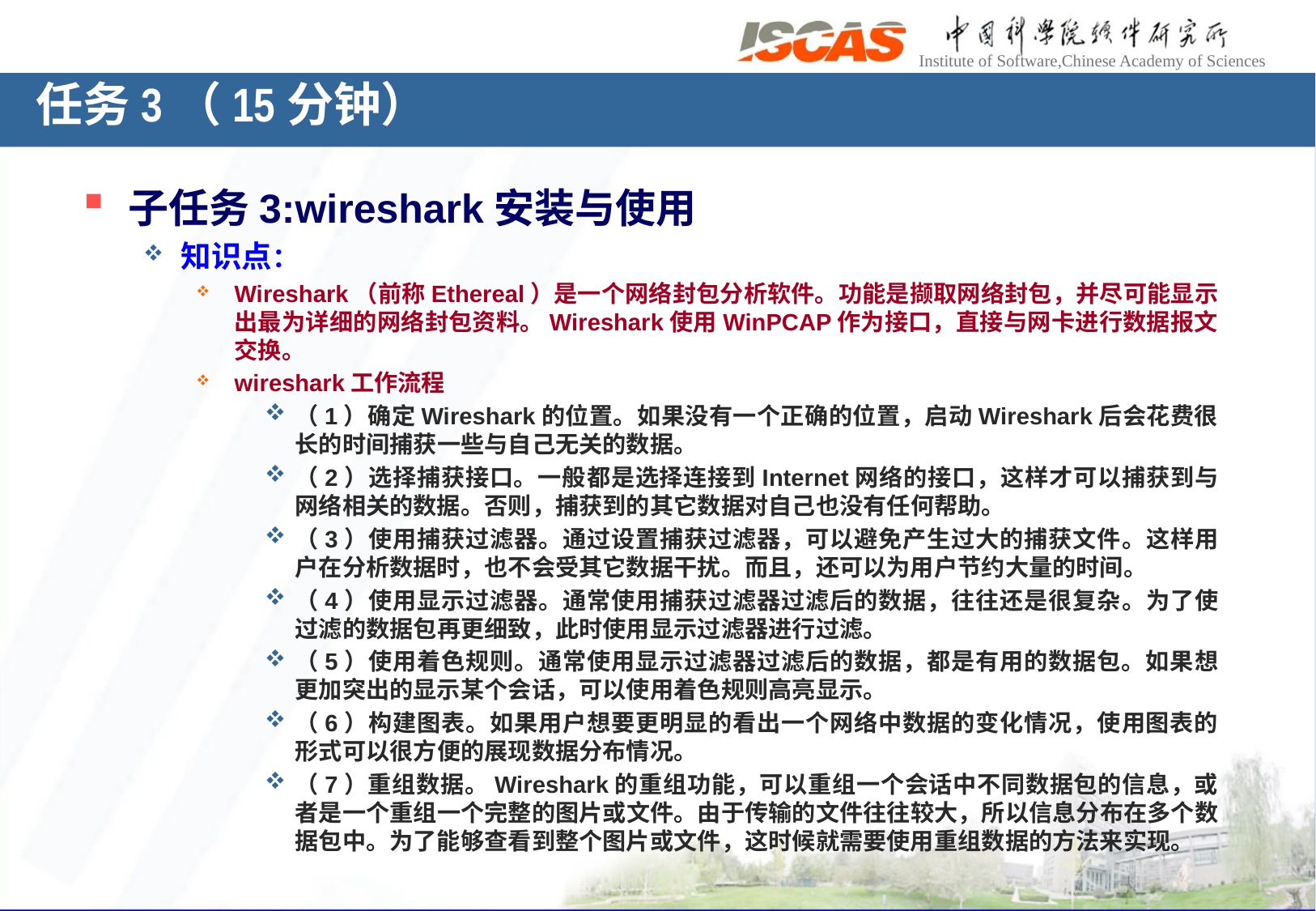

任务3（15分钟）
子任务3:wireshark安装与使用
知识点：
Wireshark（前称Ethereal）是一个网络封包分析软件。功能是撷取网络封包，并尽可能显示出最为详细的网络封包资料。Wireshark使用WinPCAP作为接口，直接与网卡进行数据报文交换。
wireshark工作流程
（1）确定Wireshark的位置。如果没有一个正确的位置，启动Wireshark后会花费很长的时间捕获一些与自己无关的数据。
（2）选择捕获接口。一般都是选择连接到Internet网络的接口，这样才可以捕获到与网络相关的数据。否则，捕获到的其它数据对自己也没有任何帮助。
（3）使用捕获过滤器。通过设置捕获过滤器，可以避免产生过大的捕获文件。这样用户在分析数据时，也不会受其它数据干扰。而且，还可以为用户节约大量的时间。
（4）使用显示过滤器。通常使用捕获过滤器过滤后的数据，往往还是很复杂。为了使过滤的数据包再更细致，此时使用显示过滤器进行过滤。
（5）使用着色规则。通常使用显示过滤器过滤后的数据，都是有用的数据包。如果想更加突出的显示某个会话，可以使用着色规则高亮显示。
（6）构建图表。如果用户想要更明显的看出一个网络中数据的变化情况，使用图表的形式可以很方便的展现数据分布情况。
（7）重组数据。Wireshark的重组功能，可以重组一个会话中不同数据包的信息，或者是一个重组一个完整的图片或文件。由于传输的文件往往较大，所以信息分布在多个数据包中。为了能够查看到整个图片或文件，这时候就需要使用重组数据的方法来实现。